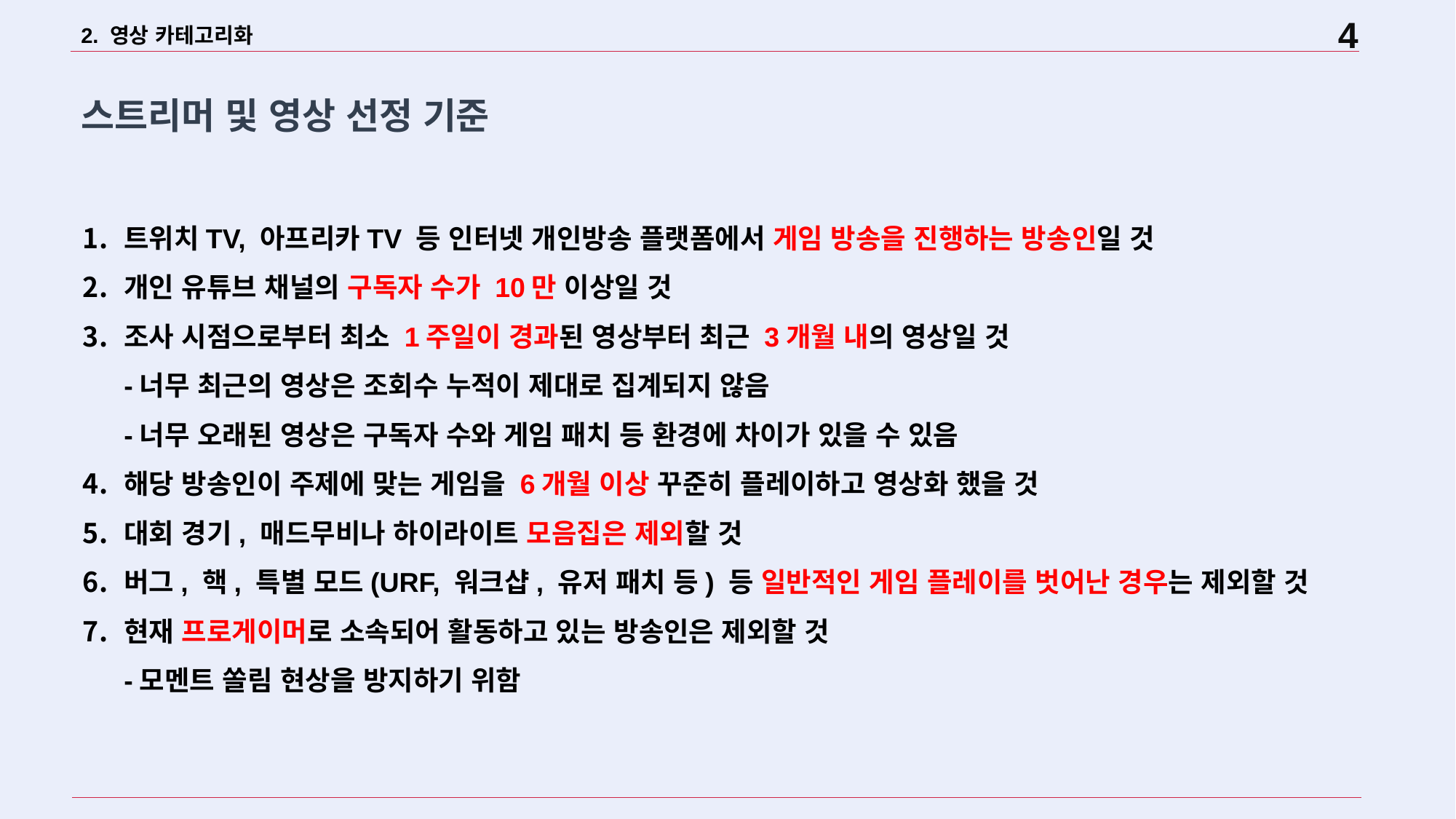

2. 영상 카테고리화
스트리머 및 영상 선정 기준
트위치TV, 아프리카TV 등 인터넷 개인방송 플랫폼에서 게임 방송을 진행하는 방송인일 것
개인 유튜브 채널의 구독자 수가 10만 이상일 것
조사 시점으로부터 최소 1주일이 경과된 영상부터 최근 3개월 내의 영상일 것
-너무 최근의 영상은 조회수 누적이 제대로 집계되지 않음
-너무 오래된 영상은 구독자 수와 게임 패치 등 환경에 차이가 있을 수 있음
해당 방송인이 주제에 맞는 게임을 6개월 이상 꾸준히 플레이하고 영상화 했을 것
대회 경기, 매드무비나 하이라이트 모음집은 제외할 것
버그, 핵, 특별 모드(URF, 워크샵, 유저 패치 등) 등 일반적인 게임 플레이를 벗어난 경우는 제외할 것
현재 프로게이머로 소속되어 활동하고 있는 방송인은 제외할 것
-모멘트 쏠림 현상을 방지하기 위함